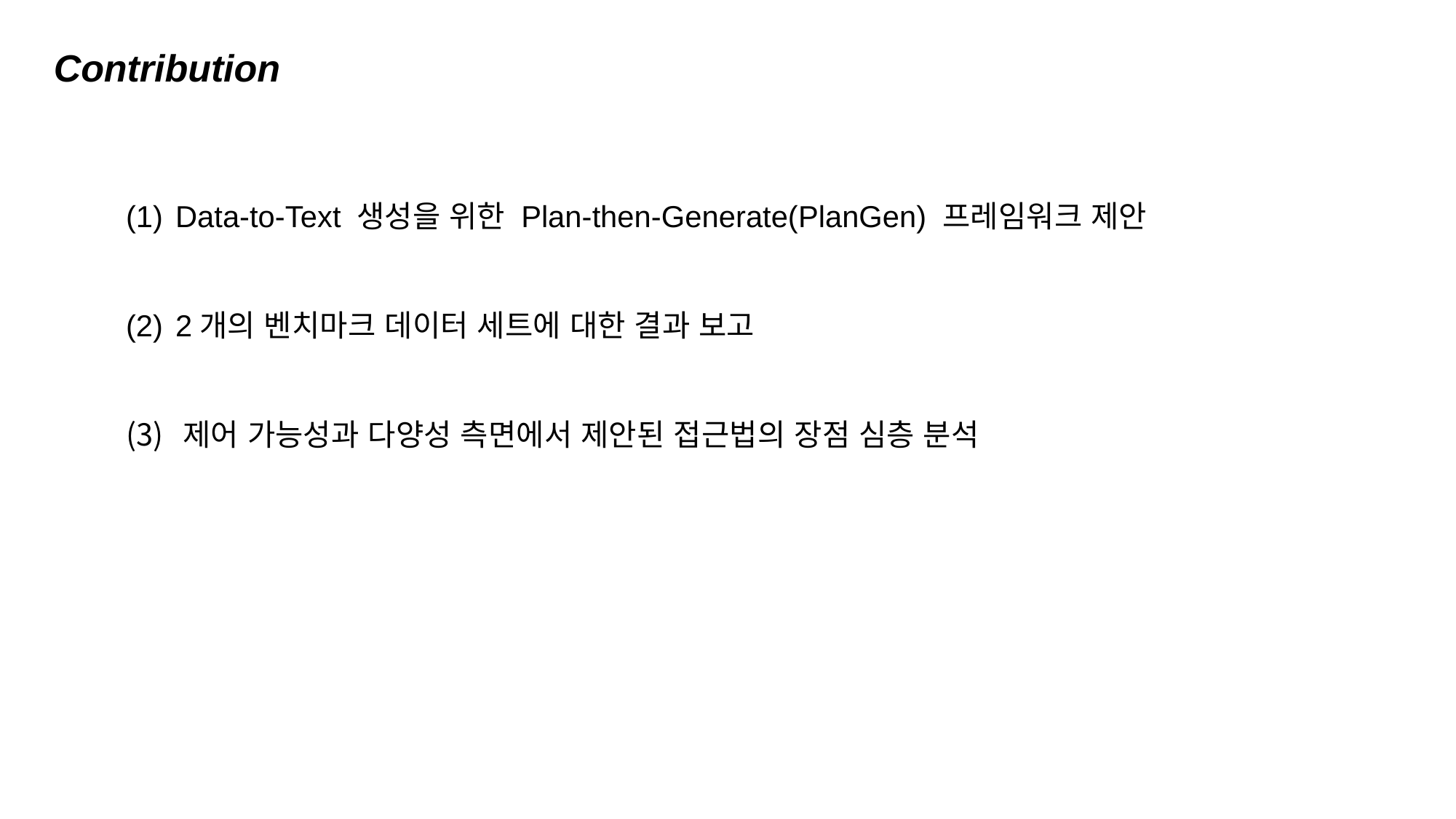

Contribution
 Data-to-Text 생성을 위한 Plan-then-Generate(PlanGen) 프레임워크 제안
 2개의 벤치마크 데이터 세트에 대한 결과 보고
 제어 가능성과 다양성 측면에서 제안된 접근법의 장점 심층 분석